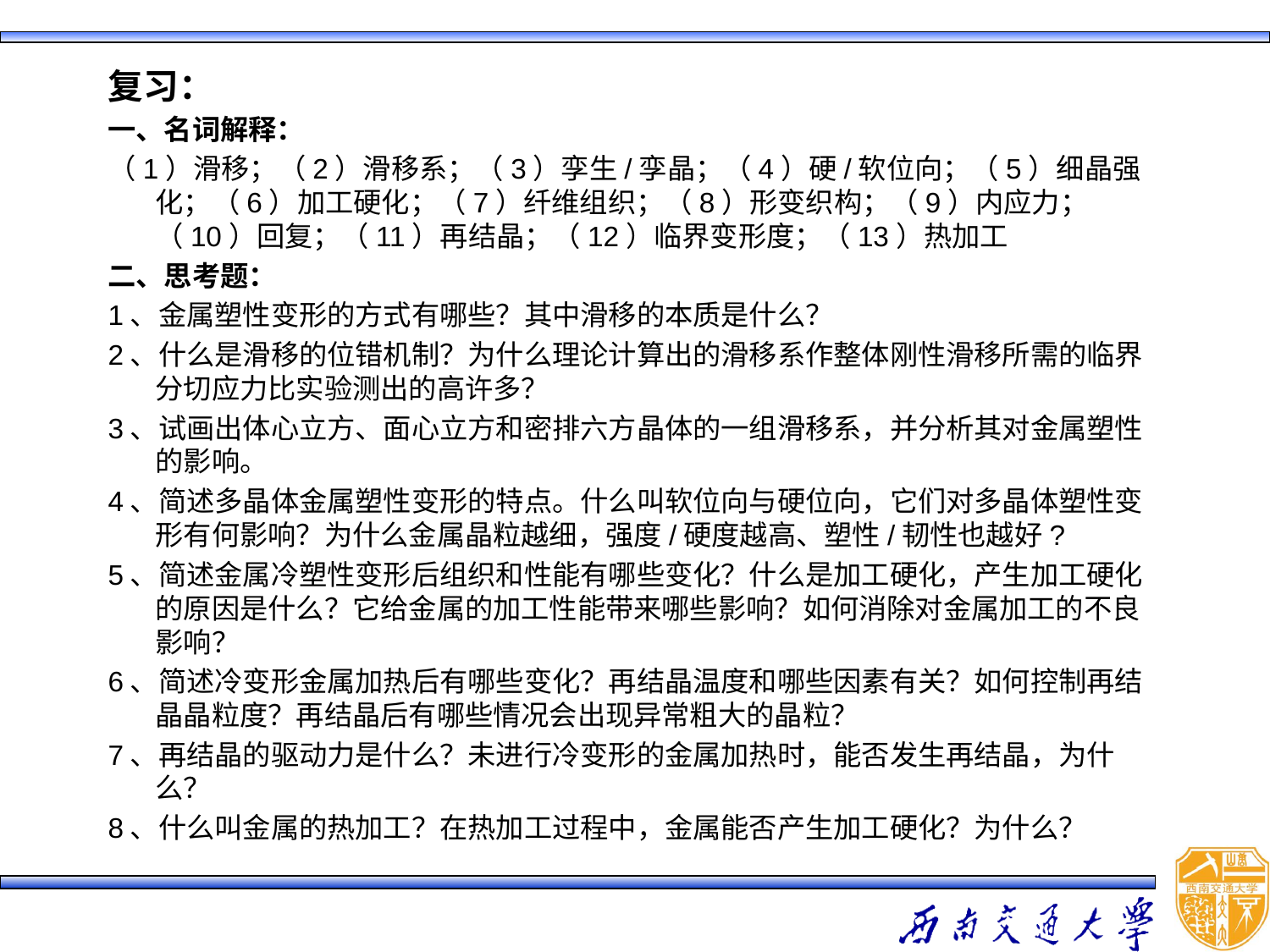

复习：
一、名词解释：
（1）滑移；（2）滑移系；（3）孪生/孪晶；（4）硬/软位向；（5）细晶强化；（6）加工硬化；（7）纤维组织；（8）形变织构；（9）内应力；（10）回复；（11）再结晶；（12）临界变形度；（13）热加工
二、思考题：
1、金属塑性变形的方式有哪些？其中滑移的本质是什么？
2、什么是滑移的位错机制？为什么理论计算出的滑移系作整体刚性滑移所需的临界分切应力比实验测出的高许多？
3、试画出体心立方、面心立方和密排六方晶体的一组滑移系，并分析其对金属塑性的影响。
4、简述多晶体金属塑性变形的特点。什么叫软位向与硬位向，它们对多晶体塑性变形有何影响？为什么金属晶粒越细，强度/硬度越高、塑性/韧性也越好?
5、简述金属冷塑性变形后组织和性能有哪些变化？什么是加工硬化，产生加工硬化的原因是什么？它给金属的加工性能带来哪些影响？如何消除对金属加工的不良影响？
6、简述冷变形金属加热后有哪些变化？再结晶温度和哪些因素有关？如何控制再结晶晶粒度？再结晶后有哪些情况会出现异常粗大的晶粒？
7、再结晶的驱动力是什么？未进行冷变形的金属加热时，能否发生再结晶，为什么？
8、什么叫金属的热加工？在热加工过程中，金属能否产生加工硬化？为什么？